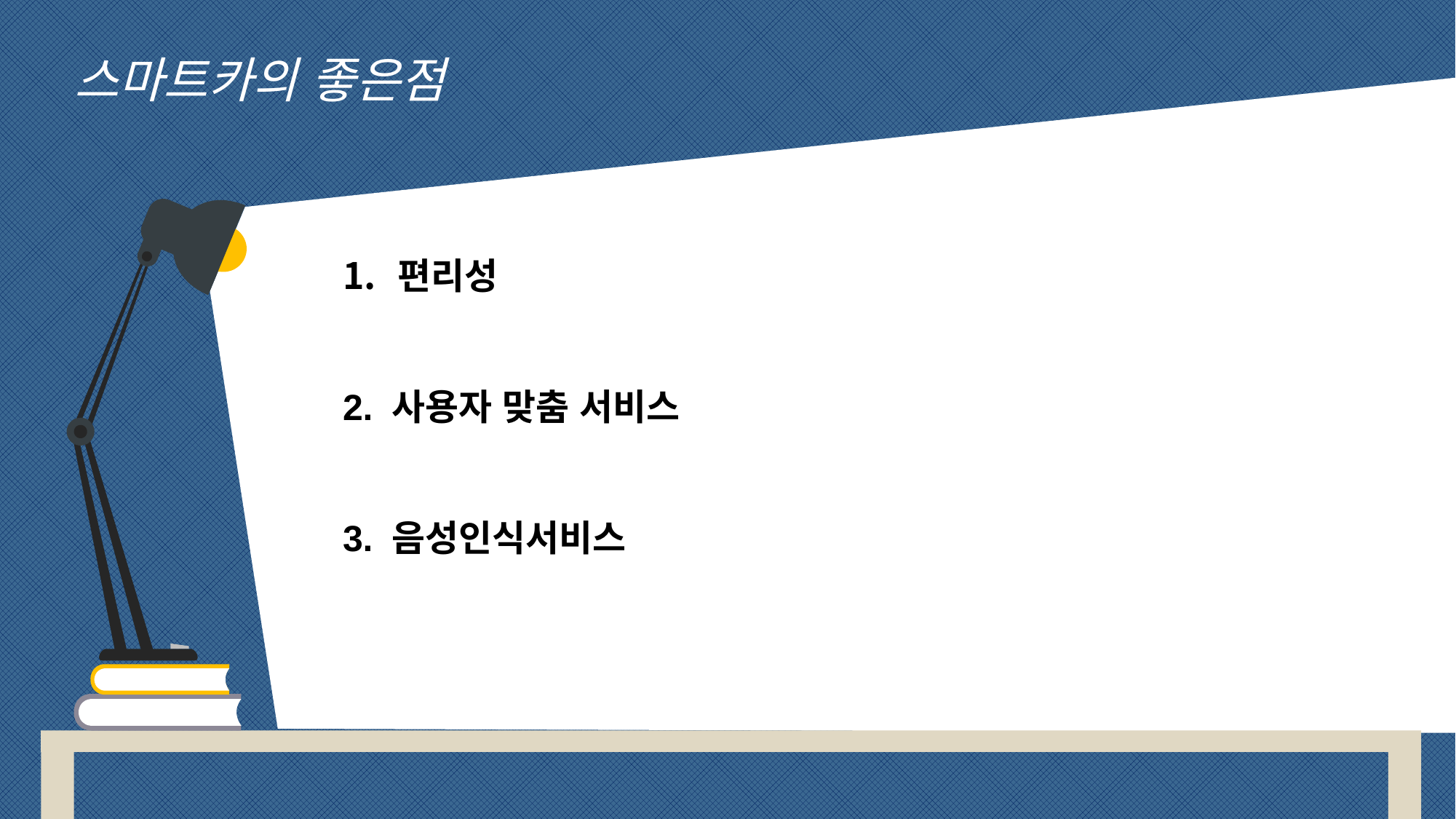

스마트카의 좋은점

편리성

2. 사용자 맞춤 서비스

3. 음성인식서비스